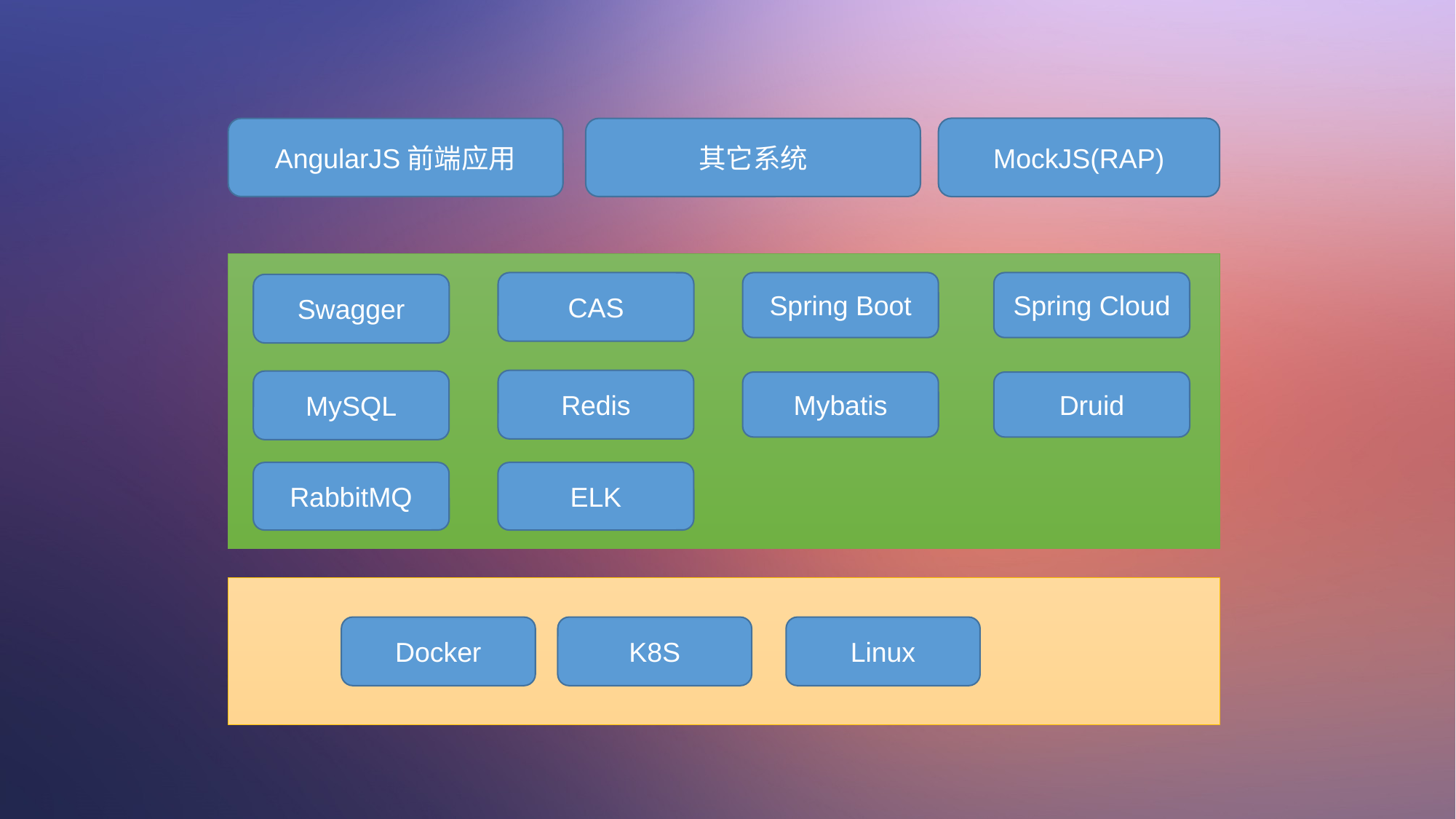

MockJS(RAP)
AngularJS前端应用
其它系统

CAS
Spring Boot
Spring Cloud
Swagger
Redis
MySQL
Mybatis
Druid
RabbitMQ
ELK

Docker
K8S
Linux